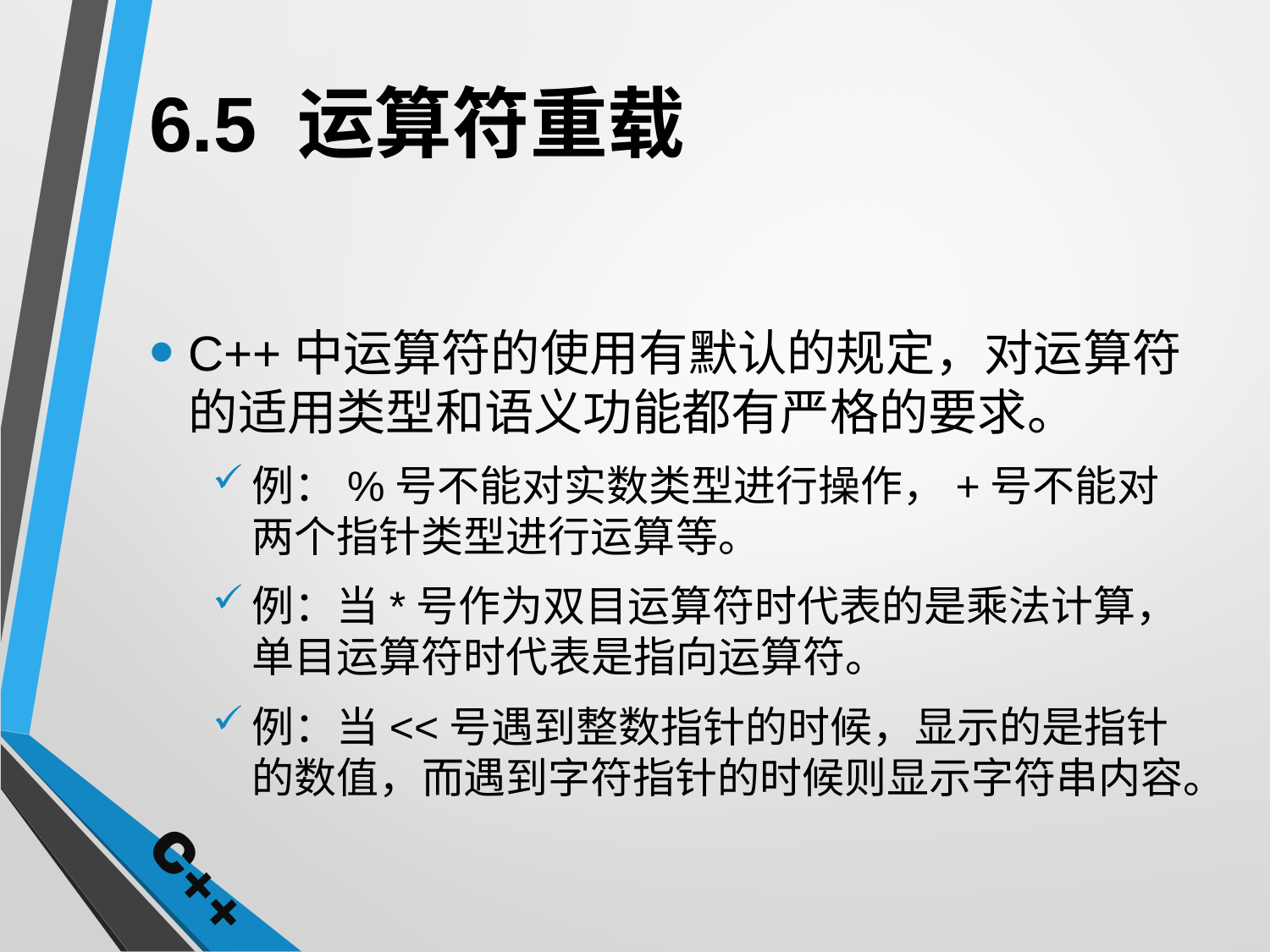

# 6.5 运算符重载
C++中运算符的使用有默认的规定，对运算符的适用类型和语义功能都有严格的要求。
例：%号不能对实数类型进行操作，+号不能对两个指针类型进行运算等。
例：当*号作为双目运算符时代表的是乘法计算，单目运算符时代表是指向运算符。
例：当<<号遇到整数指针的时候，显示的是指针的数值，而遇到字符指针的时候则显示字符串内容。